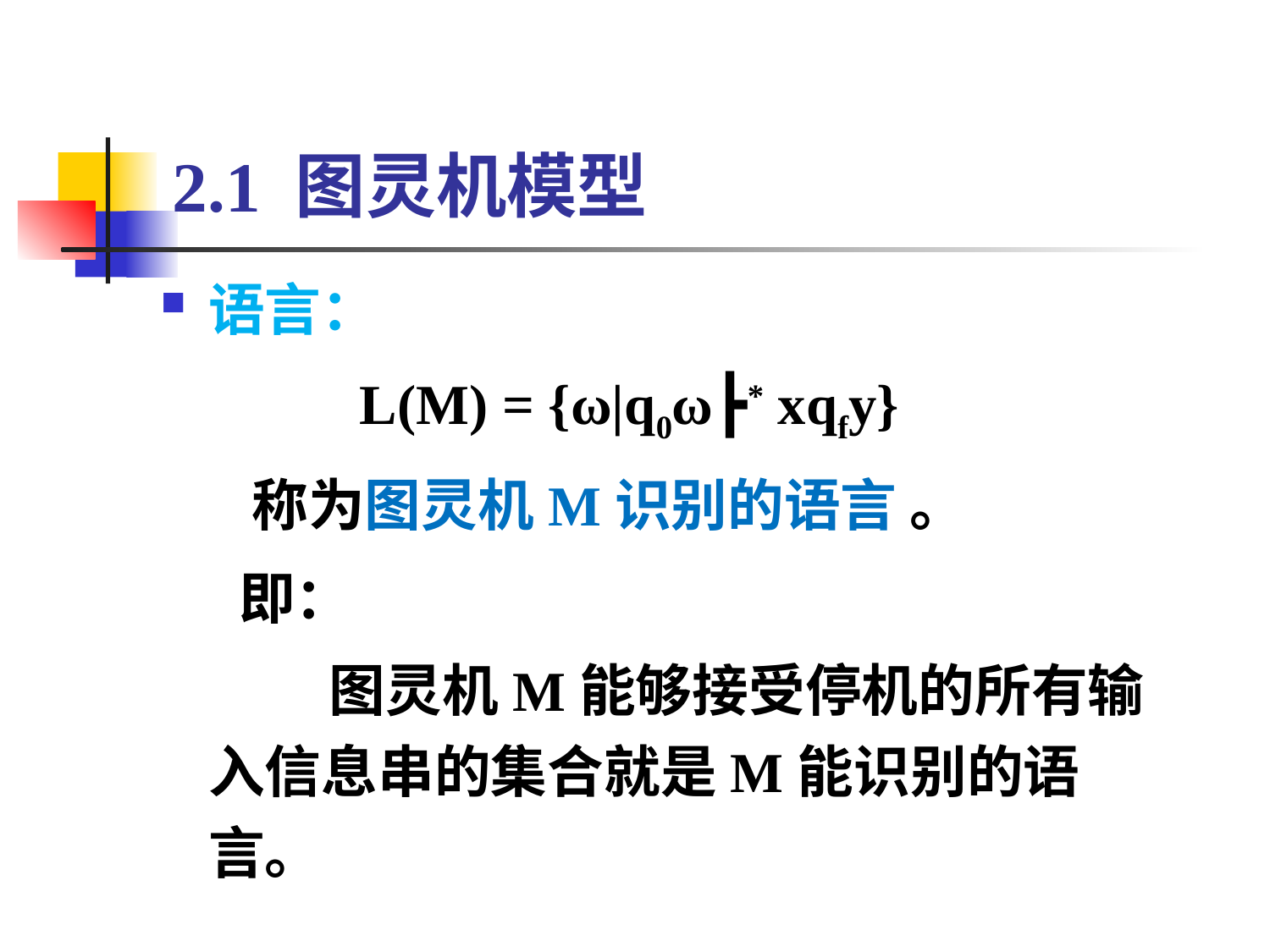

# 2.1 图灵机模型
语言：
              L(M) = {ω|q0ω┣* xqfy}
      称为图灵机M识别的语言 。
     即：
            图灵机M能够接受停机的所有输入信息串的集合就是M能识别的语言。